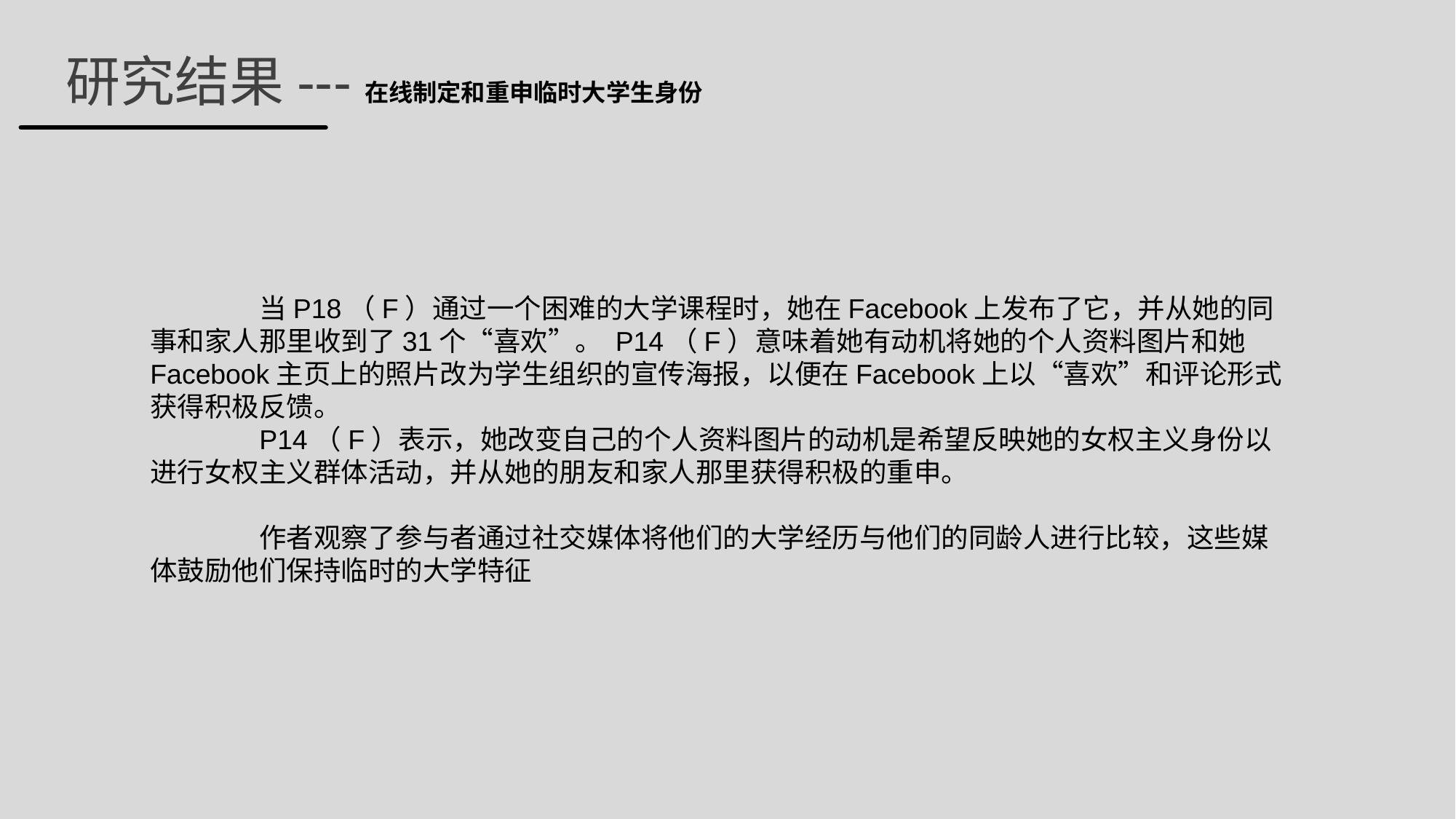

研究结果---在线制定和重申临时大学生身份

	当P18（F）通过一个困难的大学课程时，她在Facebook上发布了它，并从她的同事和家人那里收到了31个“喜欢”。 P14（F）意味着她有动机将她的个人资料图片和她Facebook主页上的照片改为学生组织的宣传海报，以便在Facebook上以“喜欢”和评论形式获得积极反馈。
	P14（F）表示，她改变自己的个人资料图片的动机是希望反映她的女权主义身份以进行女权主义群体活动，并从她的朋友和家人那里获得积极的重申。

	作者观察了参与者通过社交媒体将他们的大学经历与他们的同龄人进行比较，这些媒体鼓励他们保持临时的大学特征